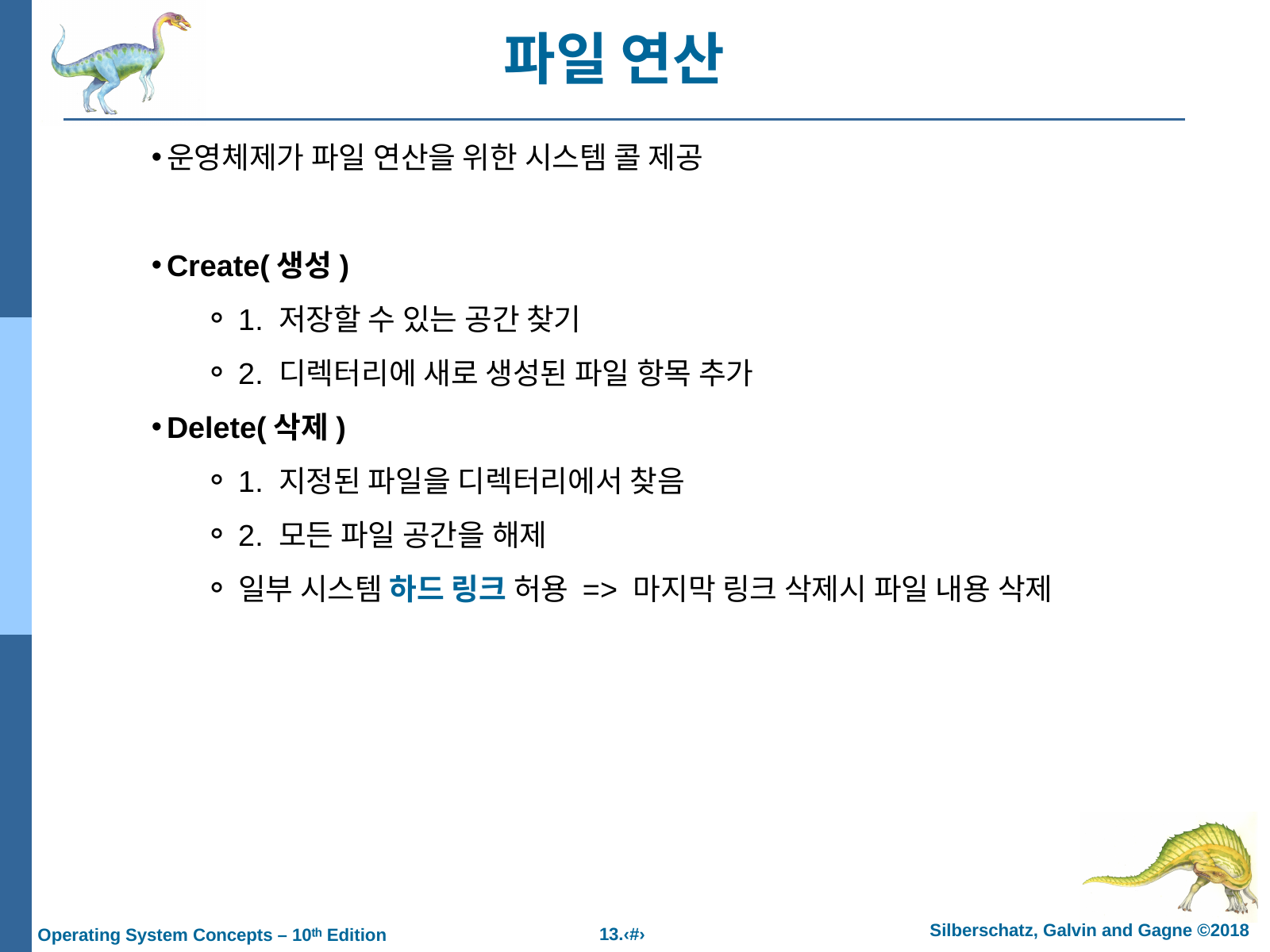

파일 연산

운영체제가 파일 연산을 위한 시스템 콜 제공

Create(생성)
1. 저장할 수 있는 공간 찾기
2. 디렉터리에 새로 생성된 파일 항목 추가
Delete(삭제)
1. 지정된 파일을 디렉터리에서 찾음
2. 모든 파일 공간을 해제
일부 시스템 하드 링크 허용 => 마지막 링크 삭제시 파일 내용 삭제

Silberschatz, Galvin and Gagne ©2018
13.‹#›
Operating System Concepts – 10ᵗʰ Edition